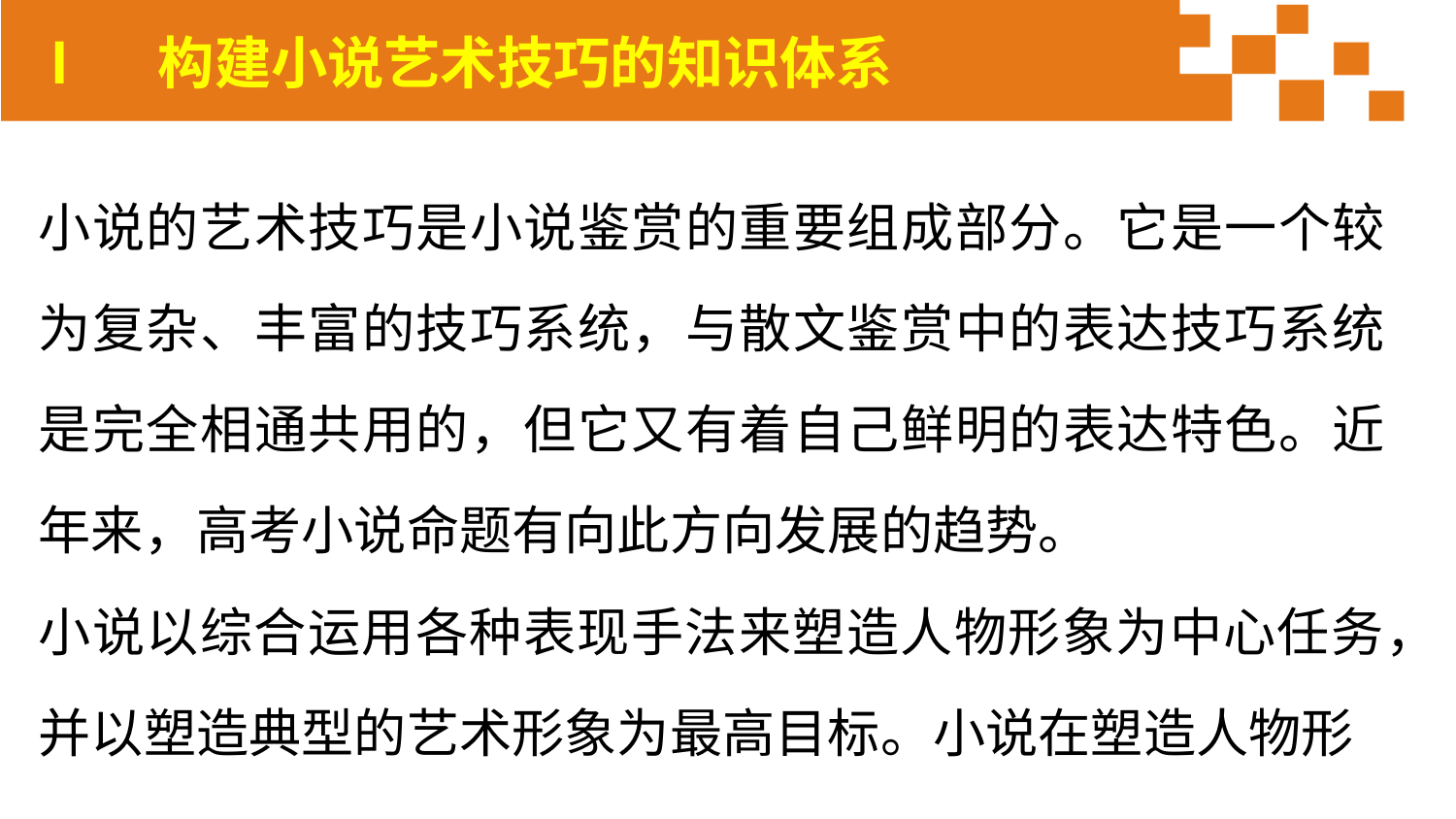

Ⅰ　构建小说艺术技巧的知识体系
小说的艺术技巧是小说鉴赏的重要组成部分。它是一个较为复杂、丰富的技巧系统，与散文鉴赏中的表达技巧系统是完全相通共用的，但它又有着自己鲜明的表达特色。近年来，高考小说命题有向此方向发展的趋势。
小说以综合运用各种表现手法来塑造人物形象为中心任务，并以塑造典型的艺术形象为最高目标。小说在塑造人物形